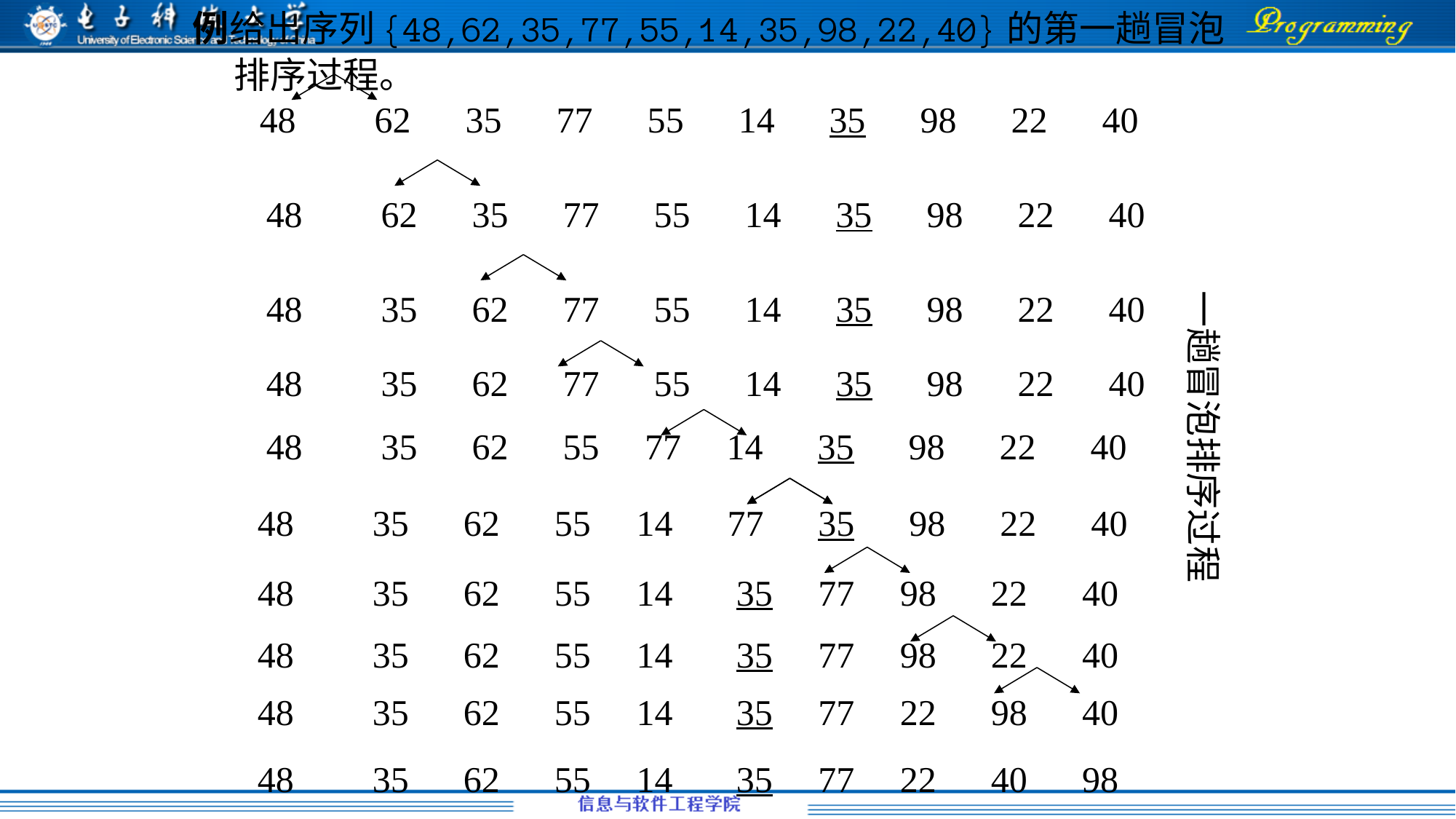

例给出序列{48,62,35,77,55,14,35,98,22,40}的第一趟冒泡排序过程。

 48　   62      35      77      55      14      35      98      22      40

 48　   62      35      77      55      14      35      98      22      40

 48　   35      62      77      55      14      35      98      22      40
一趟冒泡排序过程

 48　   35      62      77      55      14      35      98      22      40

 48　   35      62      55     77     14      35      98      22      40

 48　   35      62      55     14      77      35      98      22      40

 48　   35      62      55     14       35     77     98      22      40

 48　   35      62      55     14       35     77     98      22      40

 48　   35      62      55     14       35     77     22      98      40
 48　   35      62      55     14       35     77     22      40      98